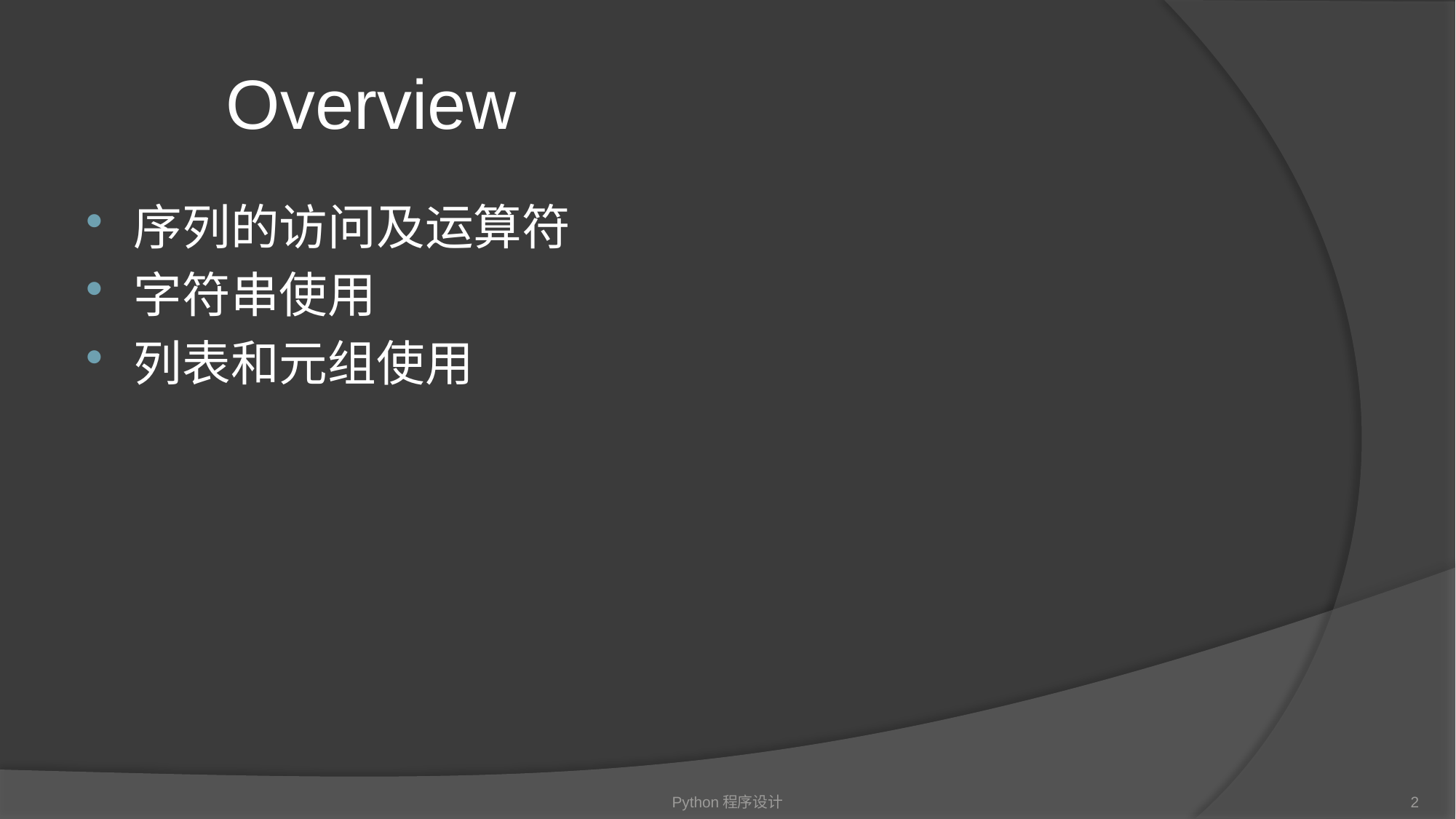

# Overview
序列的访问及运算符
字符串使用
列表和元组使用
Python程序设计
2